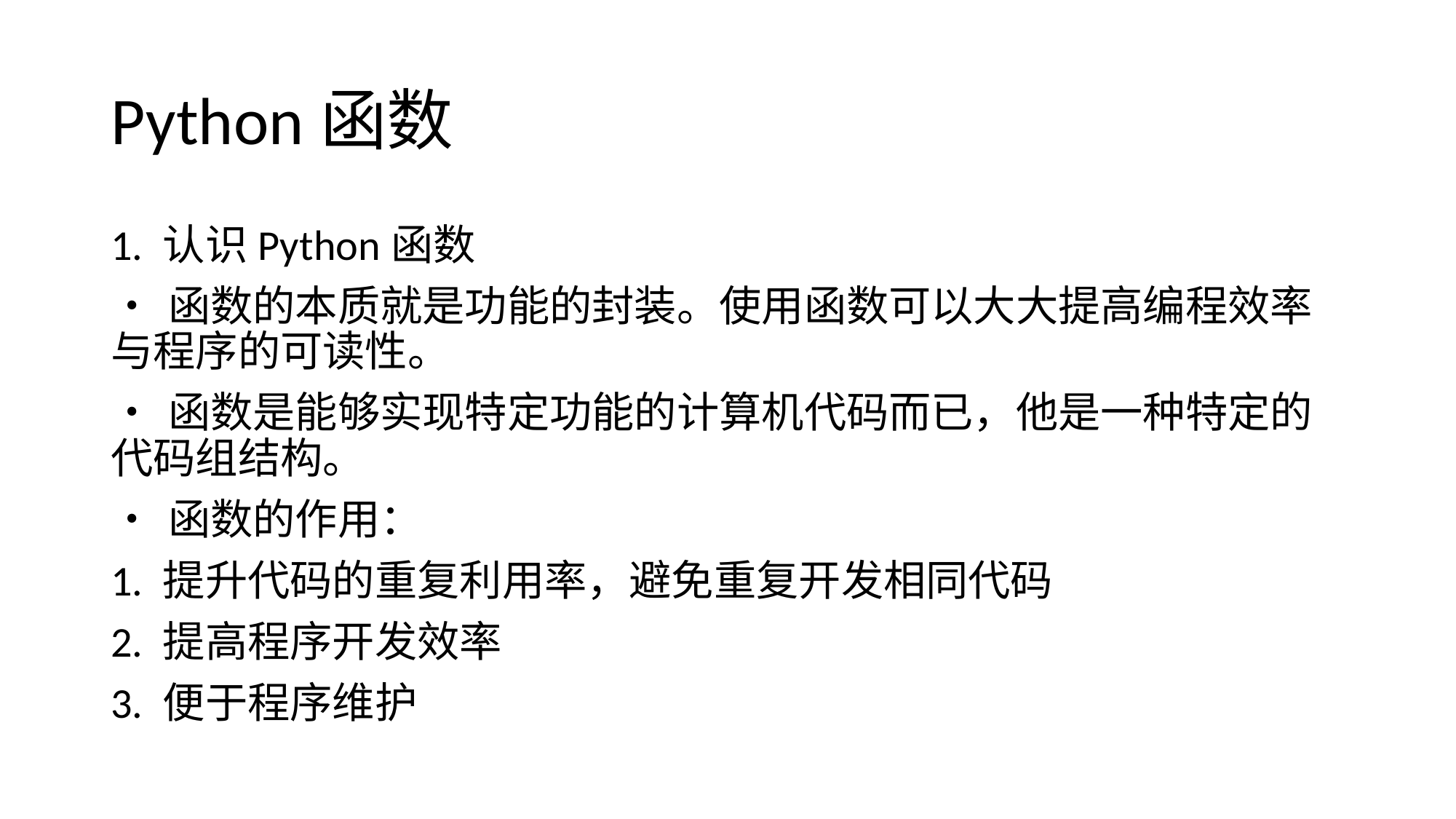

# Python函数
1. 认识Python函数
• 函数的本质就是功能的封装。使用函数可以大大提高编程效率与程序的可读性。
• 函数是能够实现特定功能的计算机代码而已，他是一种特定的代码组结构。
• 函数的作用：
1. 提升代码的重复利用率，避免重复开发相同代码
2. 提高程序开发效率
3. 便于程序维护